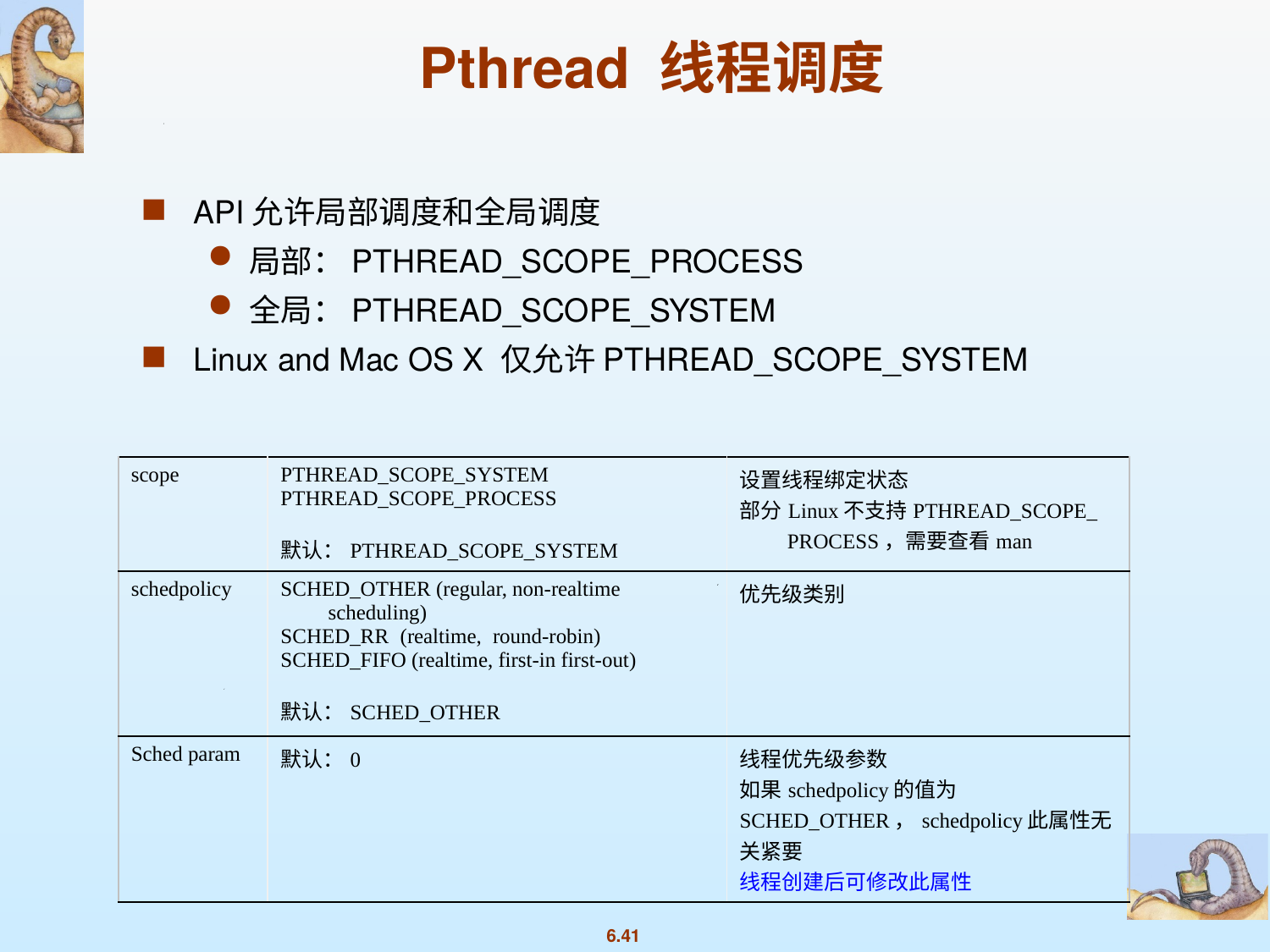

Pthread 线程调度
API允许局部调度和全局调度
局部：PTHREAD_SCOPE_PROCESS
全局：PTHREAD_SCOPE_SYSTEM
Linux and Mac OS X 仅允许PTHREAD_SCOPE_SYSTEM
| scope | PTHREAD\_SCOPE\_SYSTEM PTHREAD\_SCOPE\_PROCESS   默认：PTHREAD\_SCOPE\_SYSTEM | 设置线程绑定状态 部分Linux不支持PTHREAD\_SCOPE\_ PROCESS，需要查看man |
| --- | --- | --- |
| schedpolicy | SCHED\_OTHER (regular, non-realtime scheduling) SCHED\_RR  (realtime,  round-robin) SCHED\_FIFO (realtime, first-in first-out)   默认：SCHED\_OTHER | 优先级类别 |
| Sched param | 默认：0 | 线程优先级参数 如果schedpolicy的值为SCHED\_OTHER，schedpolicy此属性无关紧要 线程创建后可修改此属性 |